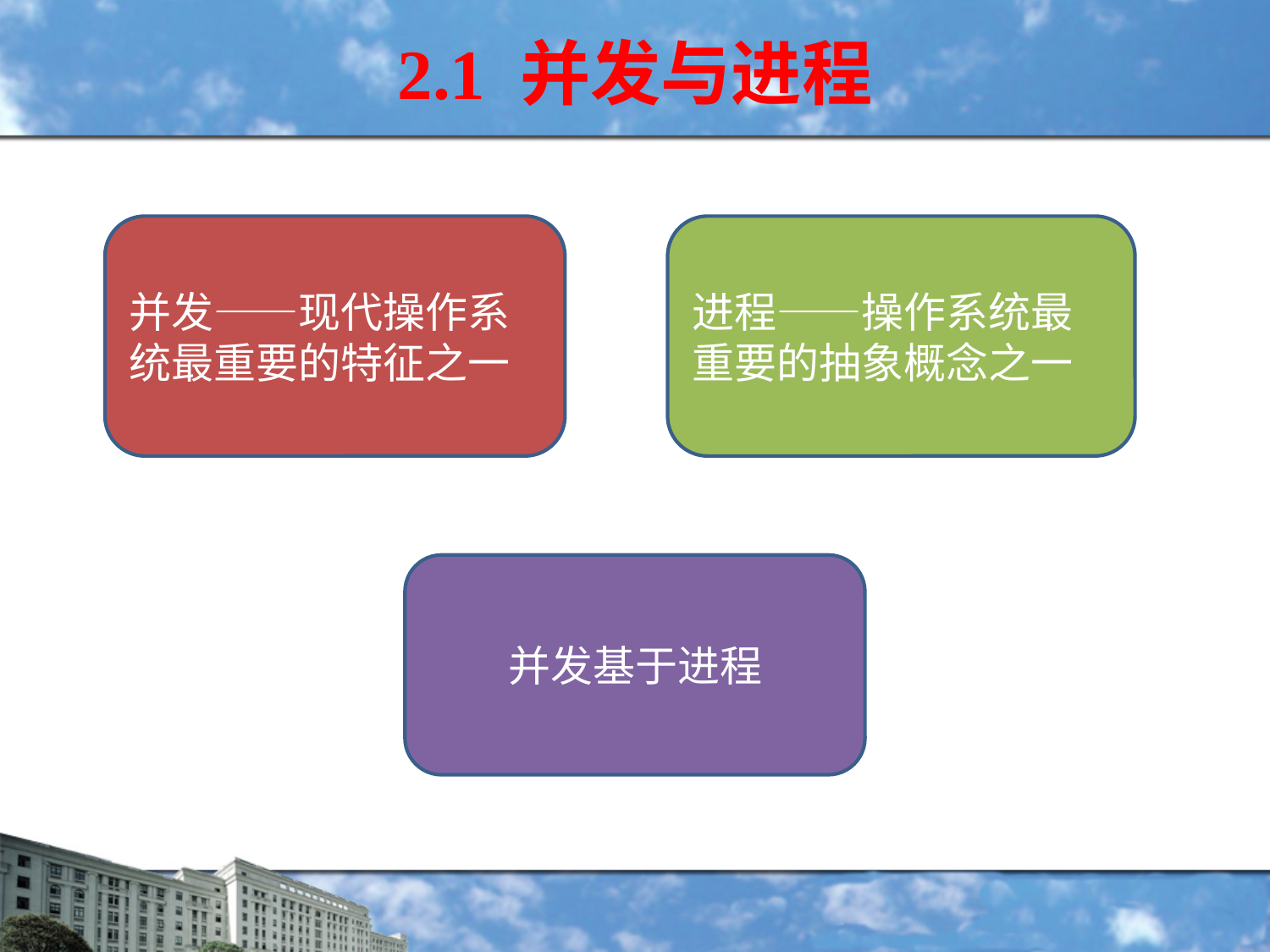

# 2.1 并发与进程
并发——现代操作系统最重要的特征之一
进程——操作系统最重要的抽象概念之一
并发基于进程